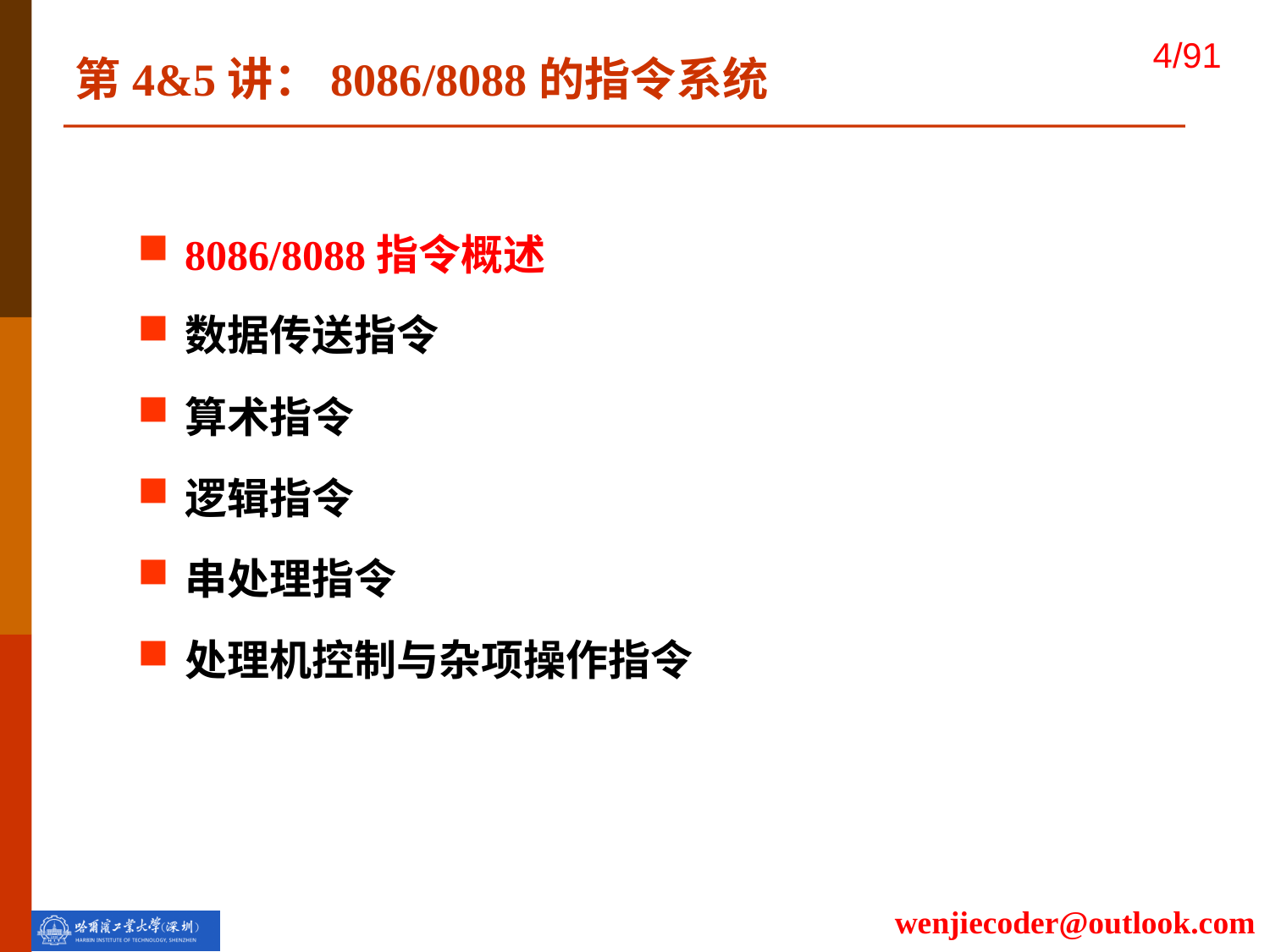

第4&5讲：8086/8088的指令系统
8086/8088指令概述
数据传送指令
算术指令
逻辑指令
串处理指令
处理机控制与杂项操作指令